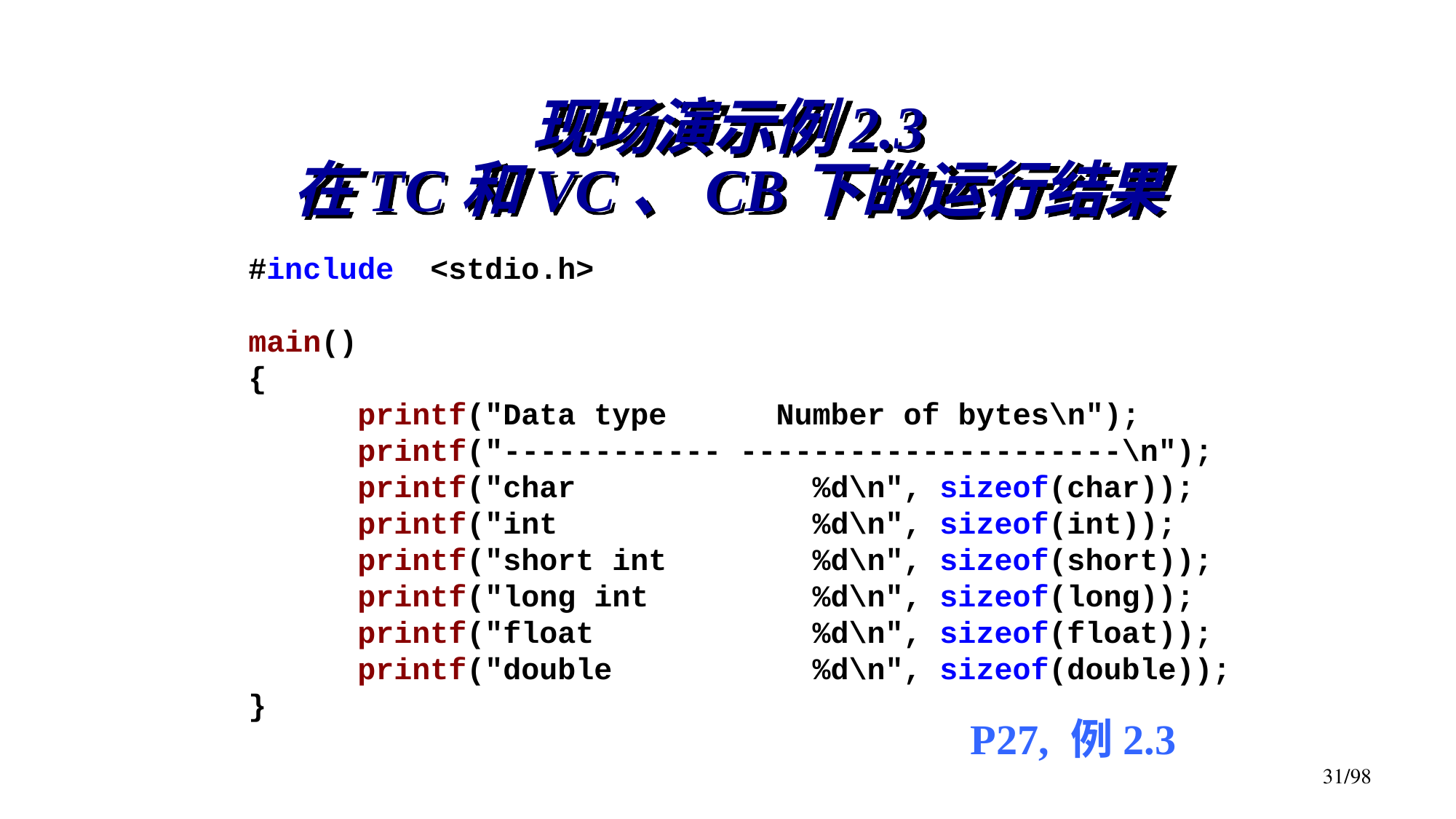

# 现场演示例2.3 在TC和VC、CB下的运行结果
#include  <stdio.h>

main()
{
	printf("Data type      Number of bytes\n");
	printf("------------ ---------------------\n");
	printf("char             %d\n", sizeof(char));
	printf("int              %d\n", sizeof(int));
	printf("short int        %d\n", sizeof(short));
	printf("long int         %d\n", sizeof(long));
	printf("float            %d\n", sizeof(float));
	printf("double           %d\n", sizeof(double));
}
P27, 例2.3